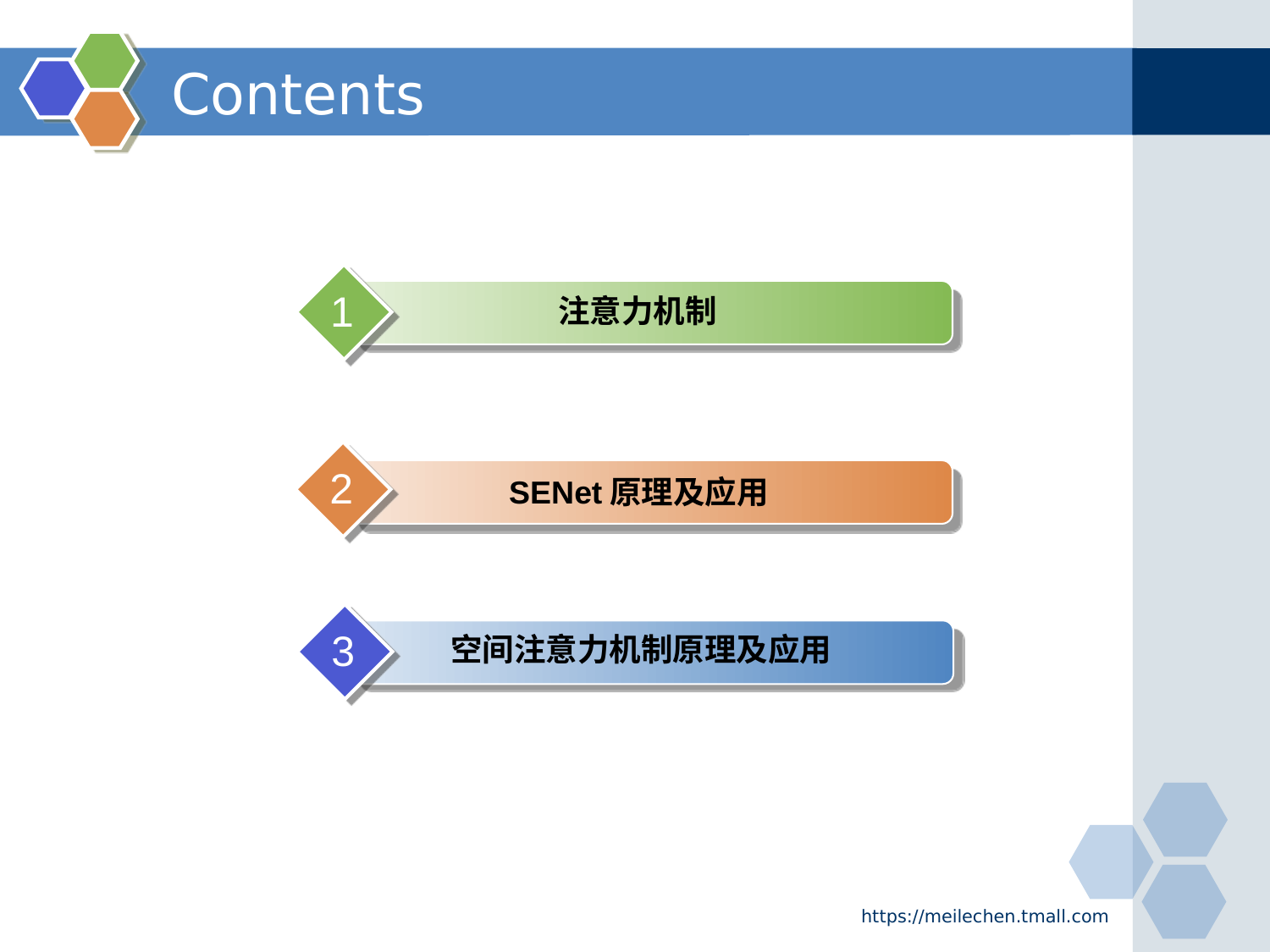

# Contents

1

注意力机制

2

   SENet原理及应用

3

空间注意力机制原理及应用
https://meilechen.tmall.com